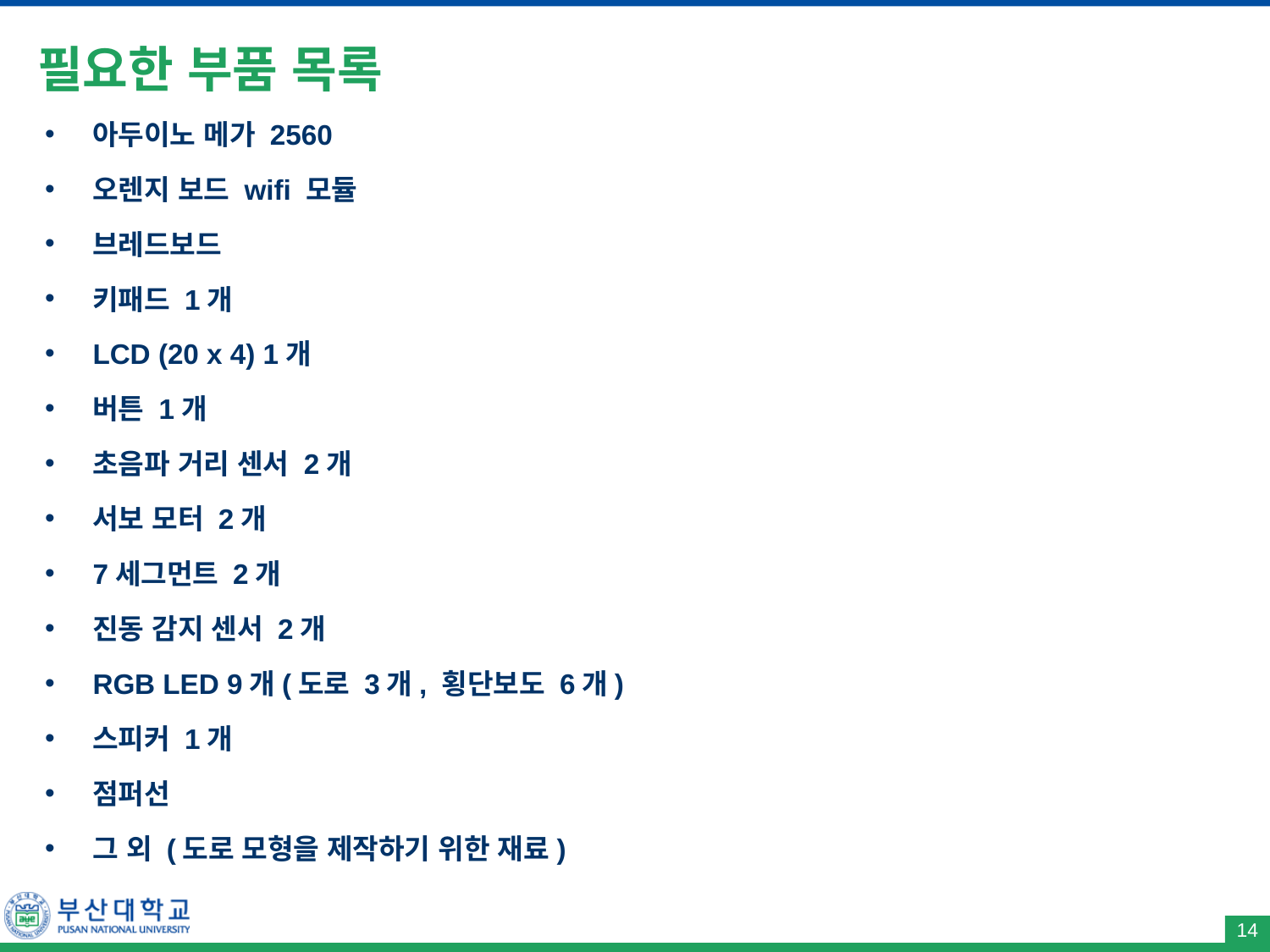

# 필요한 부품 목록
아두이노 메가 2560
오렌지 보드 wifi 모듈
브레드보드
키패드 1개
LCD (20 x 4) 1개
버튼 1개
초음파 거리 센서 2개
서보 모터 2개
7세그먼트 2개
진동 감지 센서 2개
RGB LED 9개(도로 3개, 횡단보도 6개)
스피커 1개
점퍼선
그 외 (도로 모형을 제작하기 위한 재료)
14